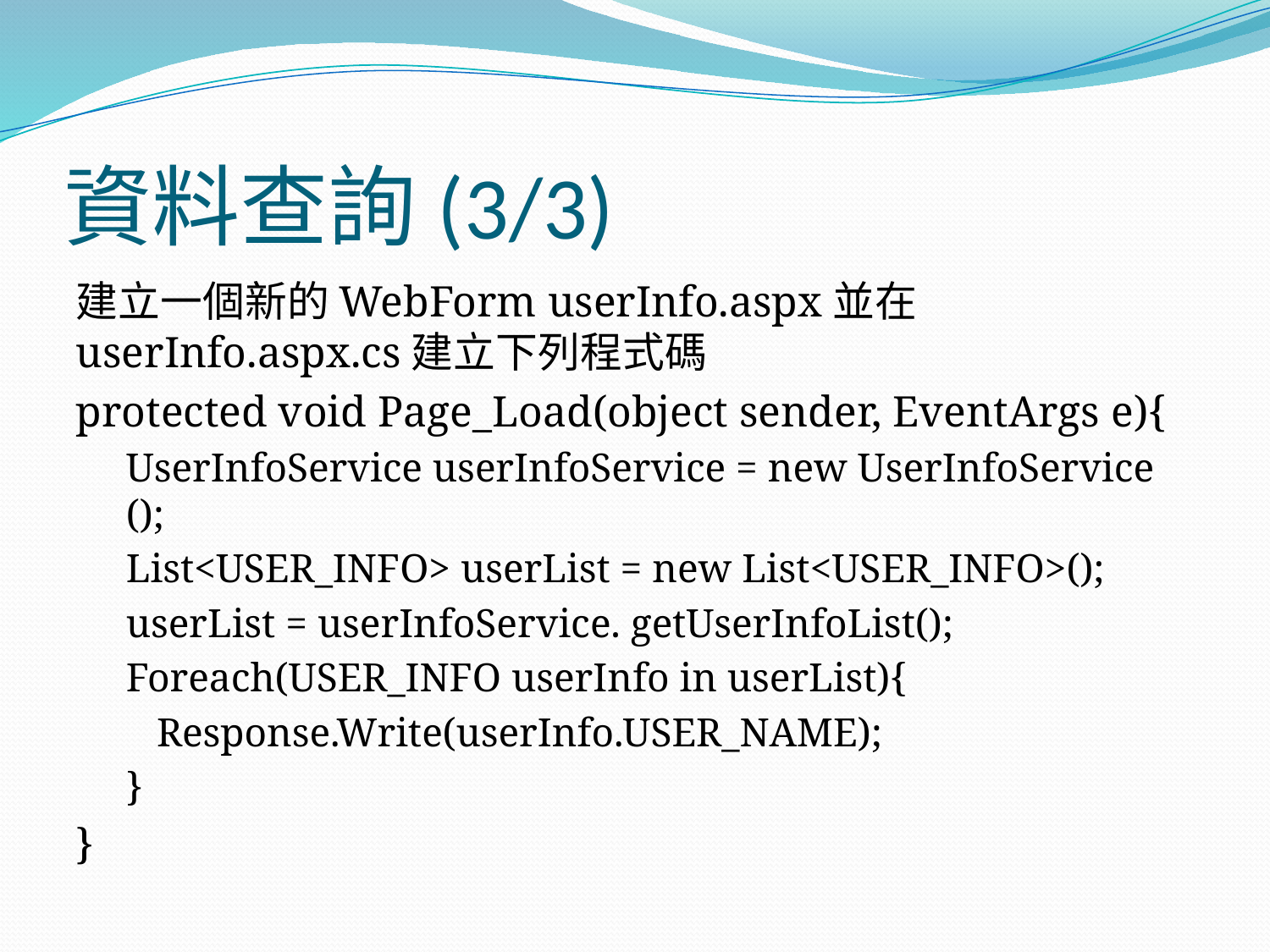

# 資料查詢(3/3)
建立一個新的WebForm userInfo.aspx並在userInfo.aspx.cs建立下列程式碼
protected void Page_Load(object sender, EventArgs e){
UserInfoService userInfoService = new UserInfoService ();
List<USER_INFO> userList = new List<USER_INFO>();
userList = userInfoService. getUserInfoList();
Foreach(USER_INFO userInfo in userList){
   Response.Write(userInfo.USER_NAME);
}
}